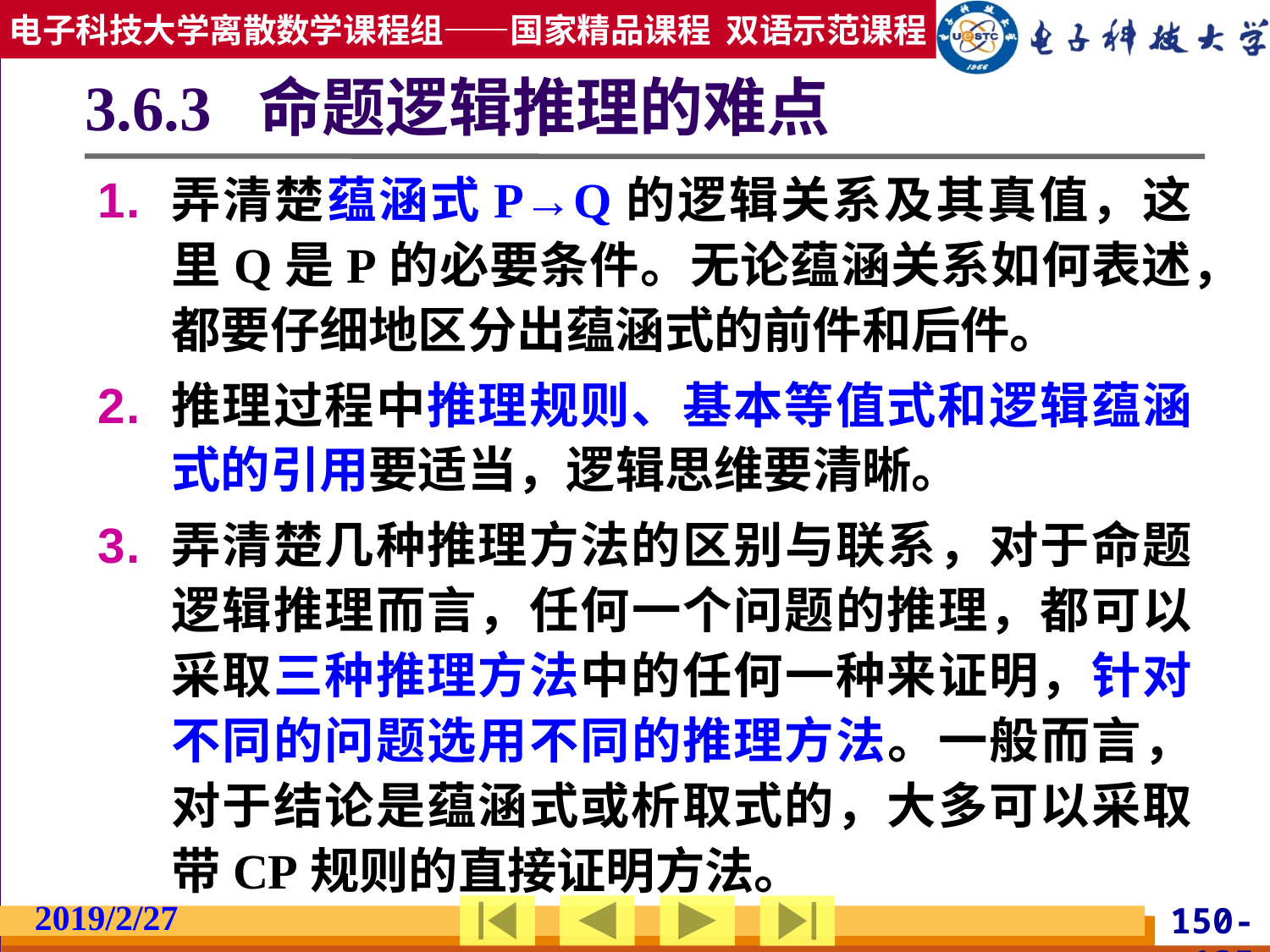

# 3.6.3  命题逻辑推理的难点
弄清楚蕴涵式P→Q的逻辑关系及其真值，这里Q是P的必要条件。无论蕴涵关系如何表述，都要仔细地区分出蕴涵式的前件和后件。
推理过程中推理规则、基本等值式和逻辑蕴涵式的引用要适当，逻辑思维要清晰。
弄清楚几种推理方法的区别与联系，对于命题逻辑推理而言，任何一个问题的推理，都可以采取三种推理方法中的任何一种来证明，针对不同的问题选用不同的推理方法。一般而言，对于结论是蕴涵式或析取式的，大多可以采取带CP规则的直接证明方法。
2019/2/27